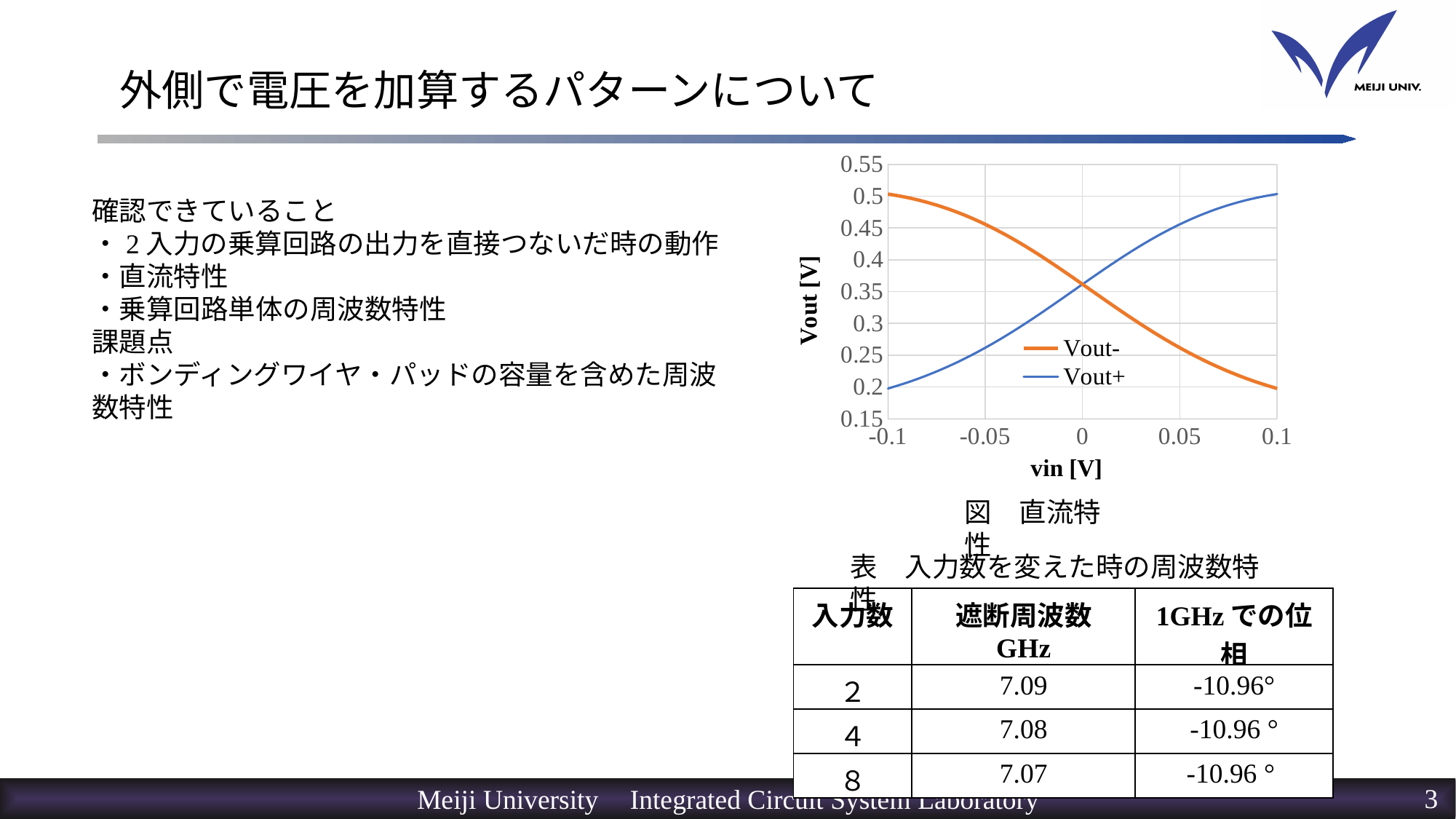

# 外側で電圧を加算するパターンについて

### Chart

| Category |  |  |
|---|---|---|
確認できていること
・2入力の乗算回路の出力を直接つないだ時の動作
・直流特性
・乗算回路単体の周波数特性
課題点
・ボンディングワイヤ・パッドの容量を含めた周波数特性

図　直流特性
表　入力数を変えた時の周波数特性
| 入力数 | 遮断周波数 GHz | 1GHzでの位相 |
| --- | --- | --- |
| ２ | 7.09 | -10.96° |
| ４ | 7.08 | -10.96 ° |
| ８ | 7.07 | -10.96 ° |